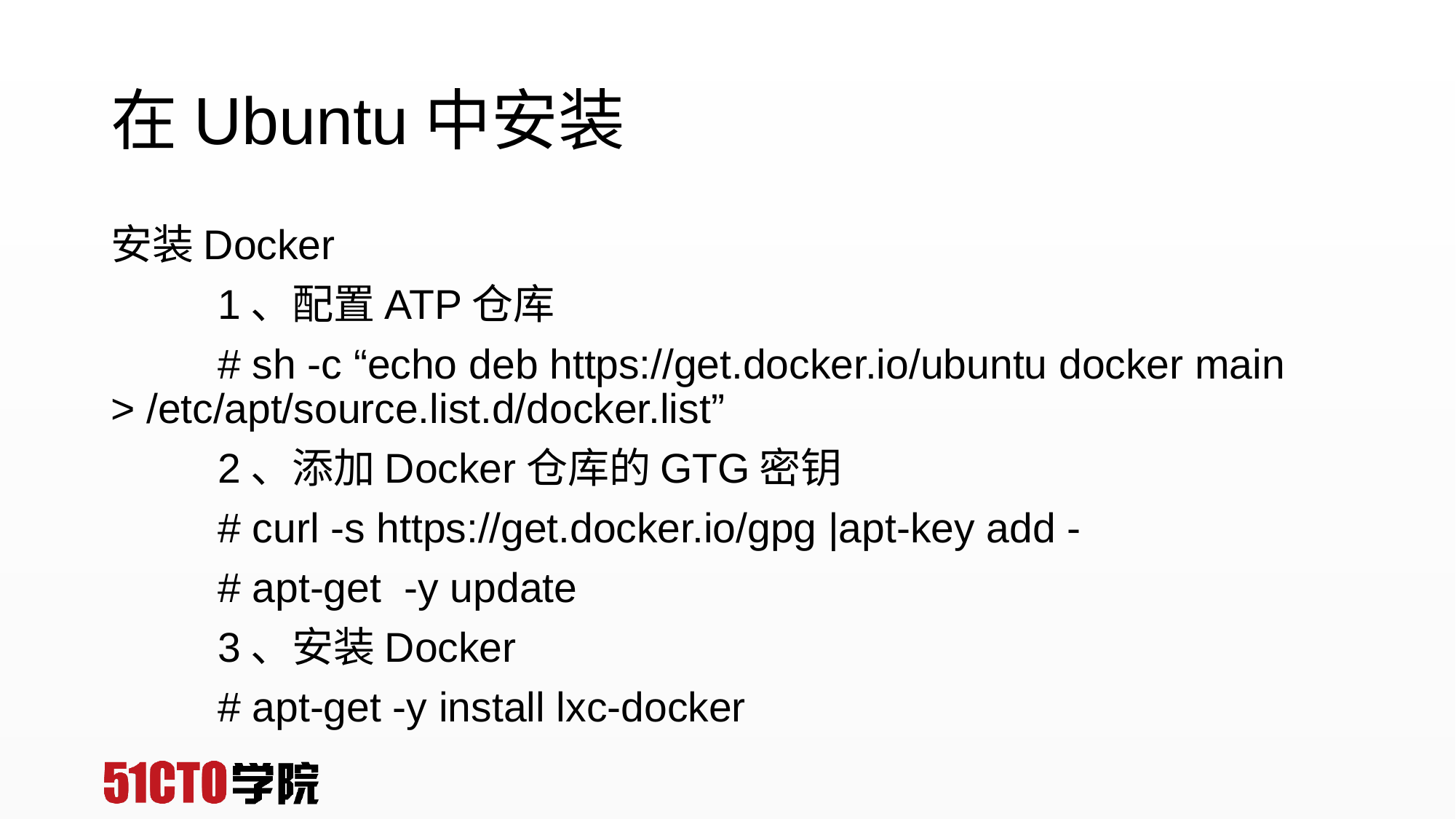

# 在Ubuntu中安装
安装Docker
	1、配置ATP仓库
	# sh -c “echo deb https://get.docker.io/ubuntu docker main > /etc/apt/source.list.d/docker.list”
	2、添加Docker仓库的GTG密钥
	# curl -s https://get.docker.io/gpg |apt-key add -
	# apt-get  -y update
	3、安装Docker
	# apt-get -y install lxc-docker